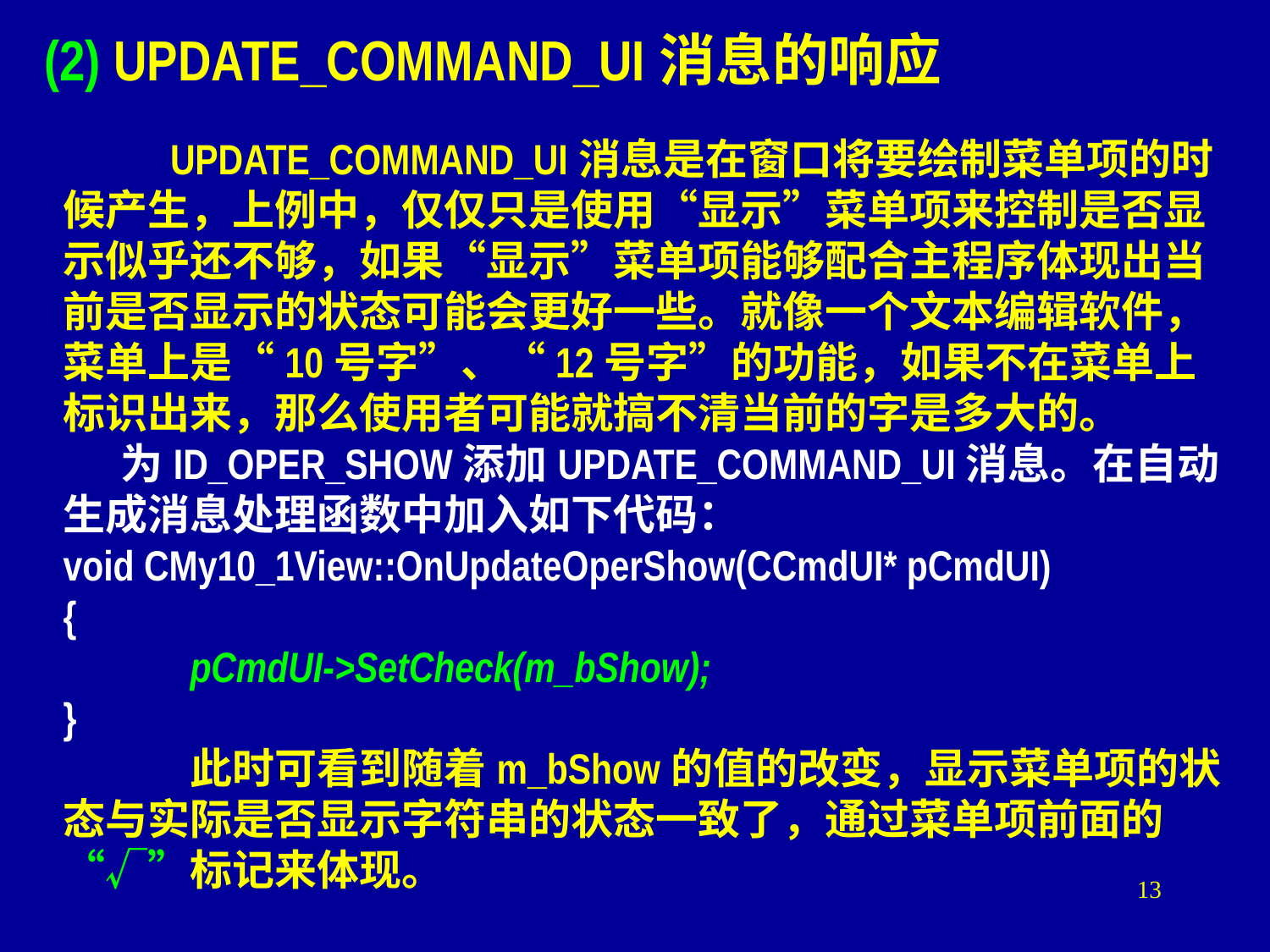

(2) UPDATE_COMMAND_UI消息的响应
           UPDATE_COMMAND_UI消息是在窗口将要绘制菜单项的时候产生，上例中，仅仅只是使用“显示”菜单项来控制是否显示似乎还不够，如果“显示”菜单项能够配合主程序体现出当前是否显示的状态可能会更好一些。就像一个文本编辑软件，菜单上是“10号字”、“12号字”的功能，如果不在菜单上标识出来，那么使用者可能就搞不清当前的字是多大的。
     为ID_OPER_SHOW添加UPDATE_COMMAND_UI消息。在自动生成消息处理函数中加入如下代码：
void CMy10_1View::OnUpdateOperShow(CCmdUI* pCmdUI)
{
	pCmdUI->SetCheck(m_bShow);
}
	此时可看到随着m_bShow的值的改变，显示菜单项的状态与实际是否显示字符串的状态一致了，通过菜单项前面的“√”标记来体现。
13